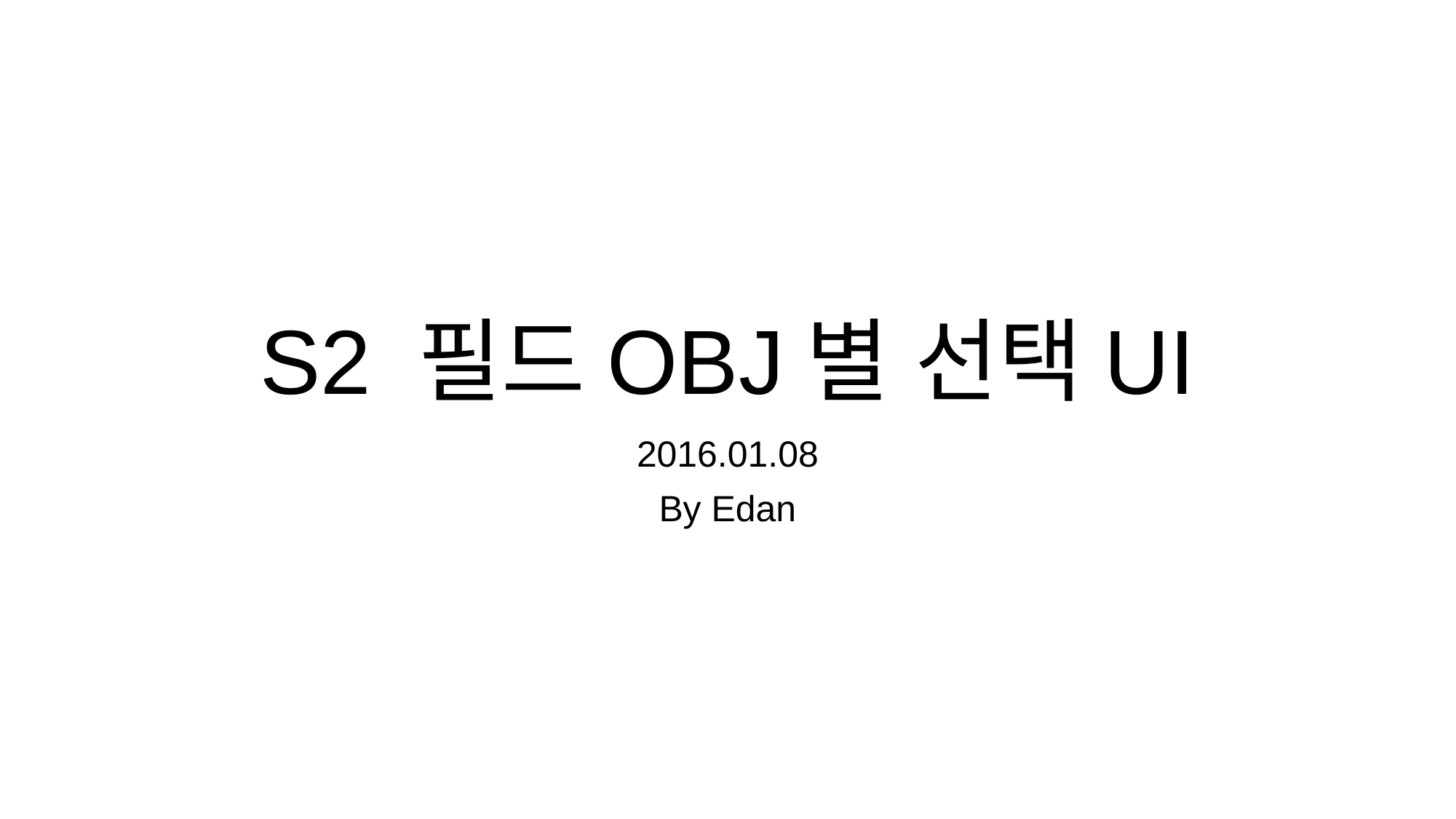

# S2 필드OBJ별 선택UI
2016.01.08
By Edan